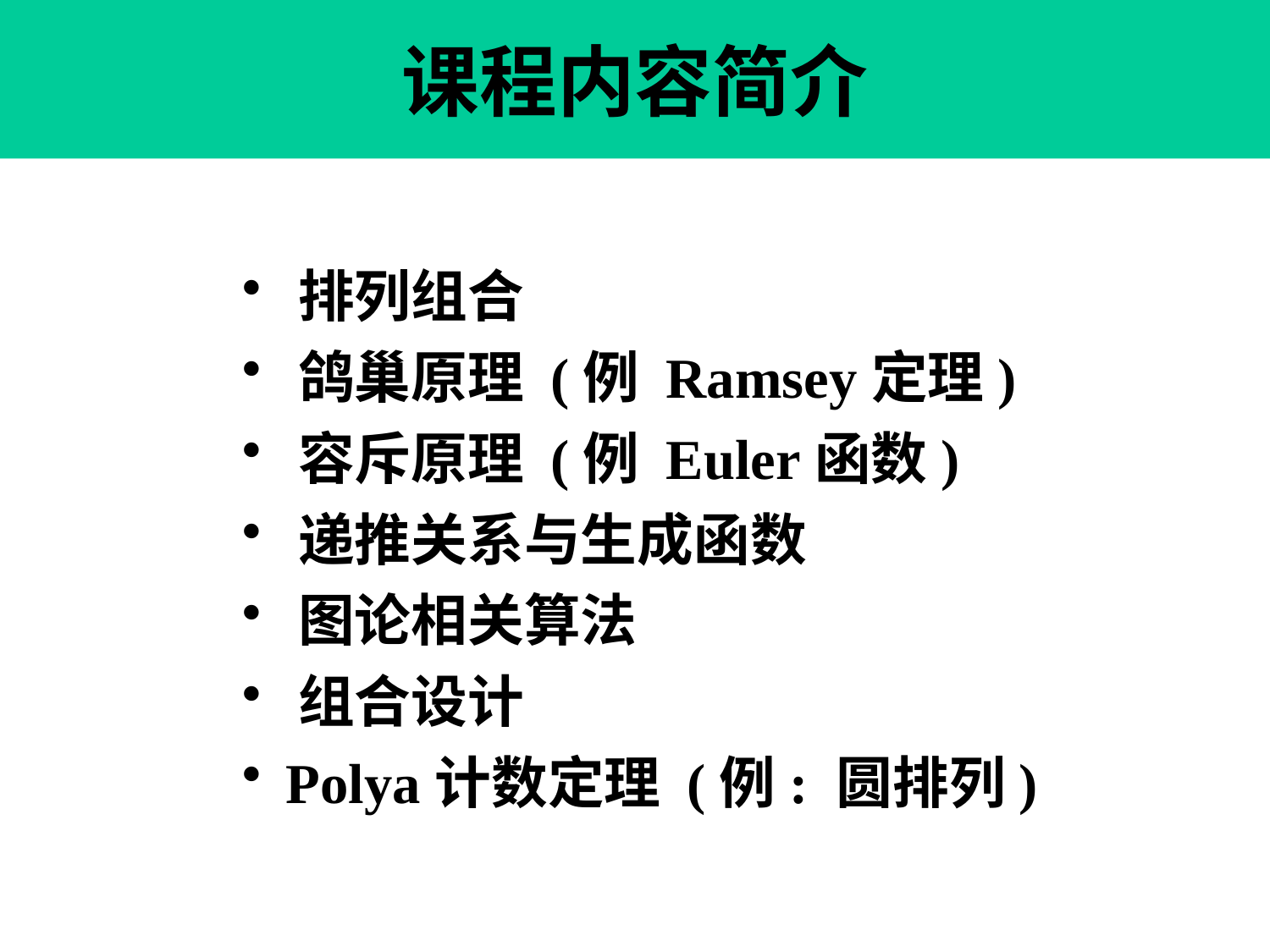

# 课程内容简介
 排列组合
 鸽巢原理 (例 Ramsey定理)
 容斥原理 (例 Euler函数)
 递推关系与生成函数
 图论相关算法
 组合设计
 Polya计数定理 (例: 圆排列)